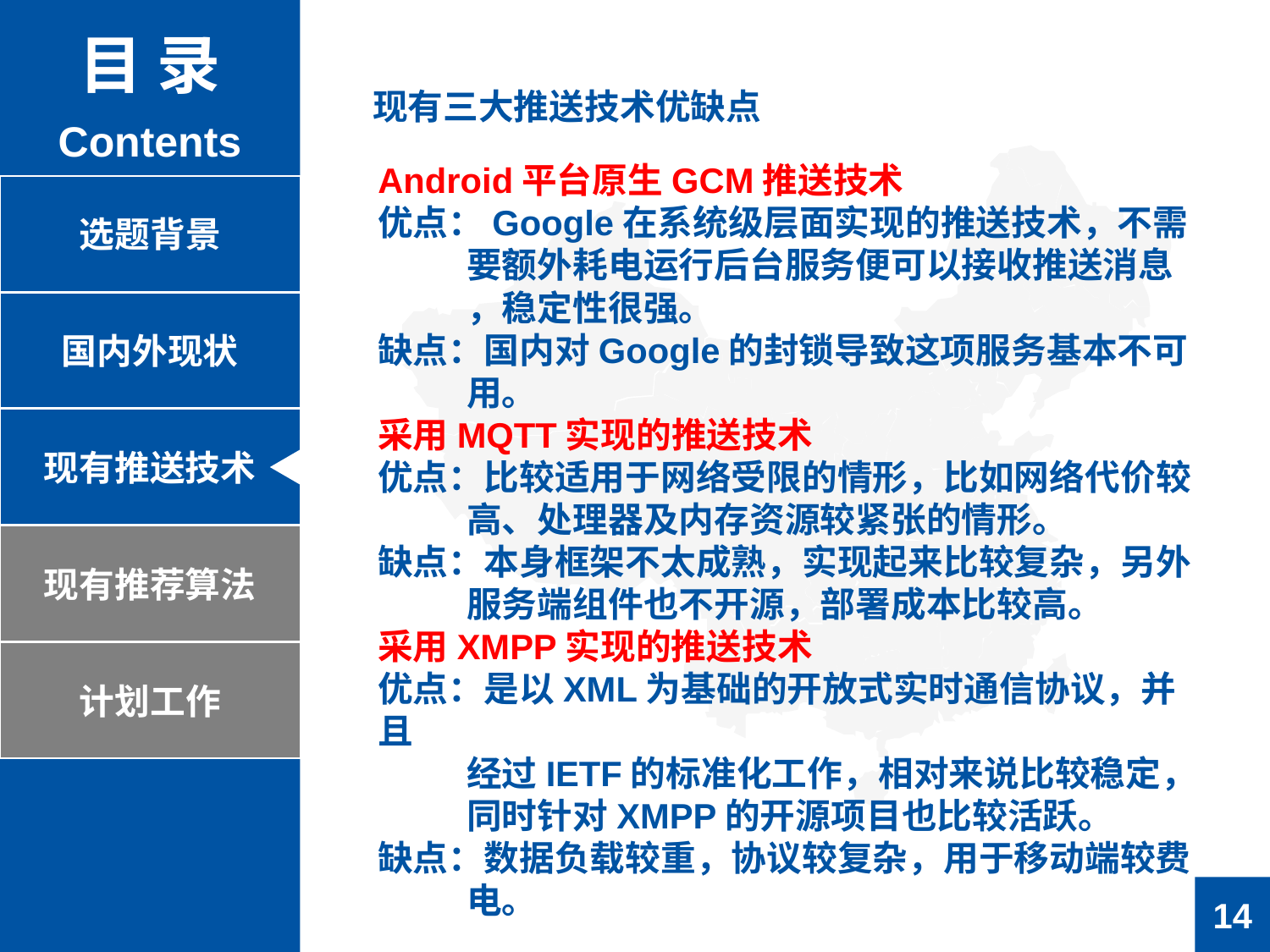

目 录
Contents
现有三大推送技术优缺点
Android平台原生GCM推送技术
优点：Google在系统级层面实现的推送技术，不需
          要额外耗电运行后台服务便可以接收推送消息
          ，稳定性很强。
缺点：国内对Google的封锁导致这项服务基本不可
          用。
采用MQTT实现的推送技术
优点：比较适用于网络受限的情形，比如网络代价较
          高、处理器及内存资源较紧张的情形。
缺点：本身框架不太成熟，实现起来比较复杂，另外
          服务端组件也不开源，部署成本比较高。
采用XMPP实现的推送技术
优点：是以XML为基础的开放式实时通信协议，并且
          经过IETF的标准化工作，相对来说比较稳定，
          同时针对XMPP的开源项目也比较活跃。
缺点：数据负载较重，协议较复杂，用于移动端较费
          电。
选题背景
国内外现状
现有推送技术

现有推荐算法
计划工作
14